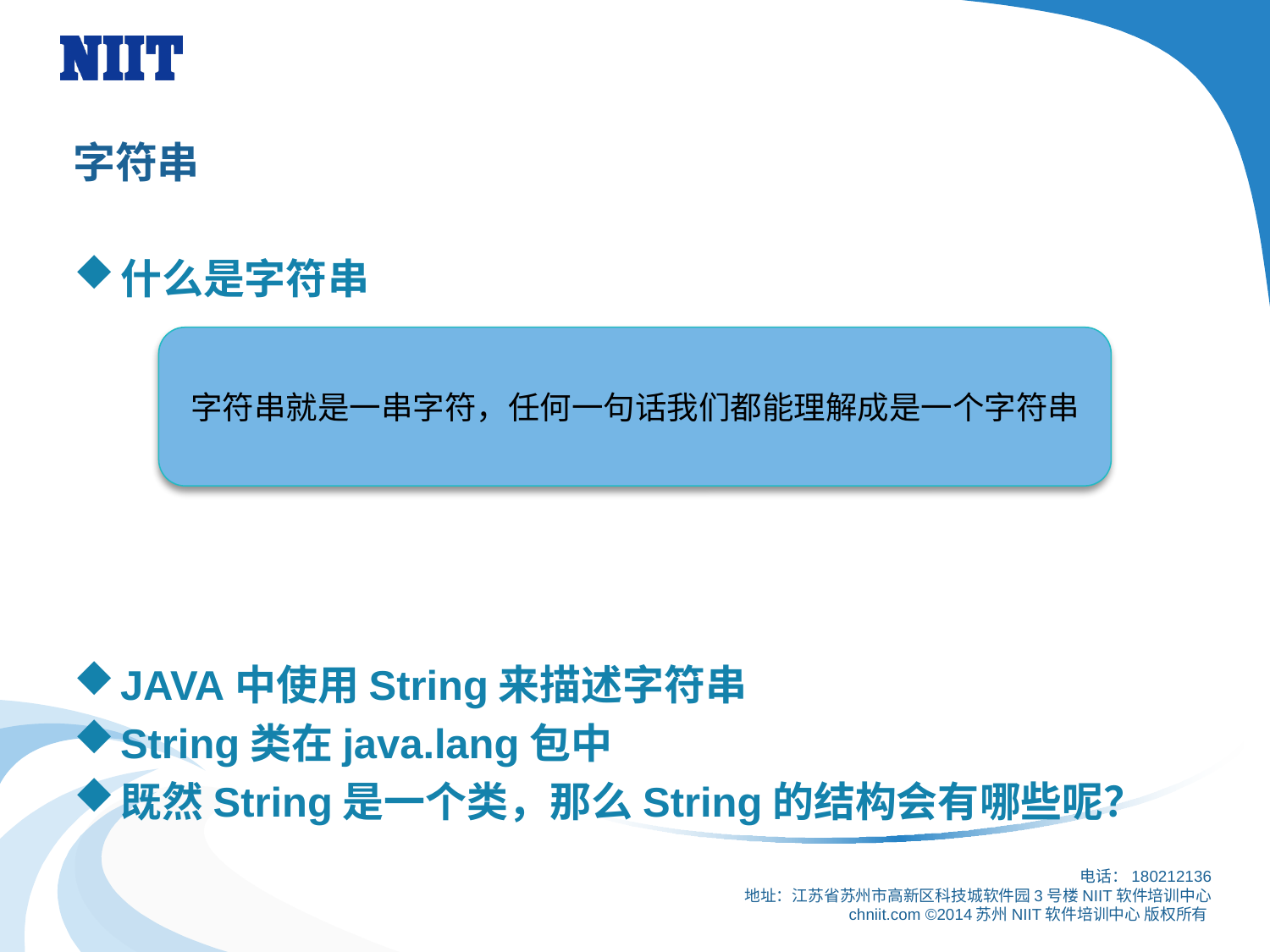

# 字符串
什么是字符串

JAVA中使用String来描述字符串
String类在java.lang包中
既然String是一个类，那么String的结构会有哪些呢？
字符串就是一串字符，任何一句话我们都能理解成是一个字符串